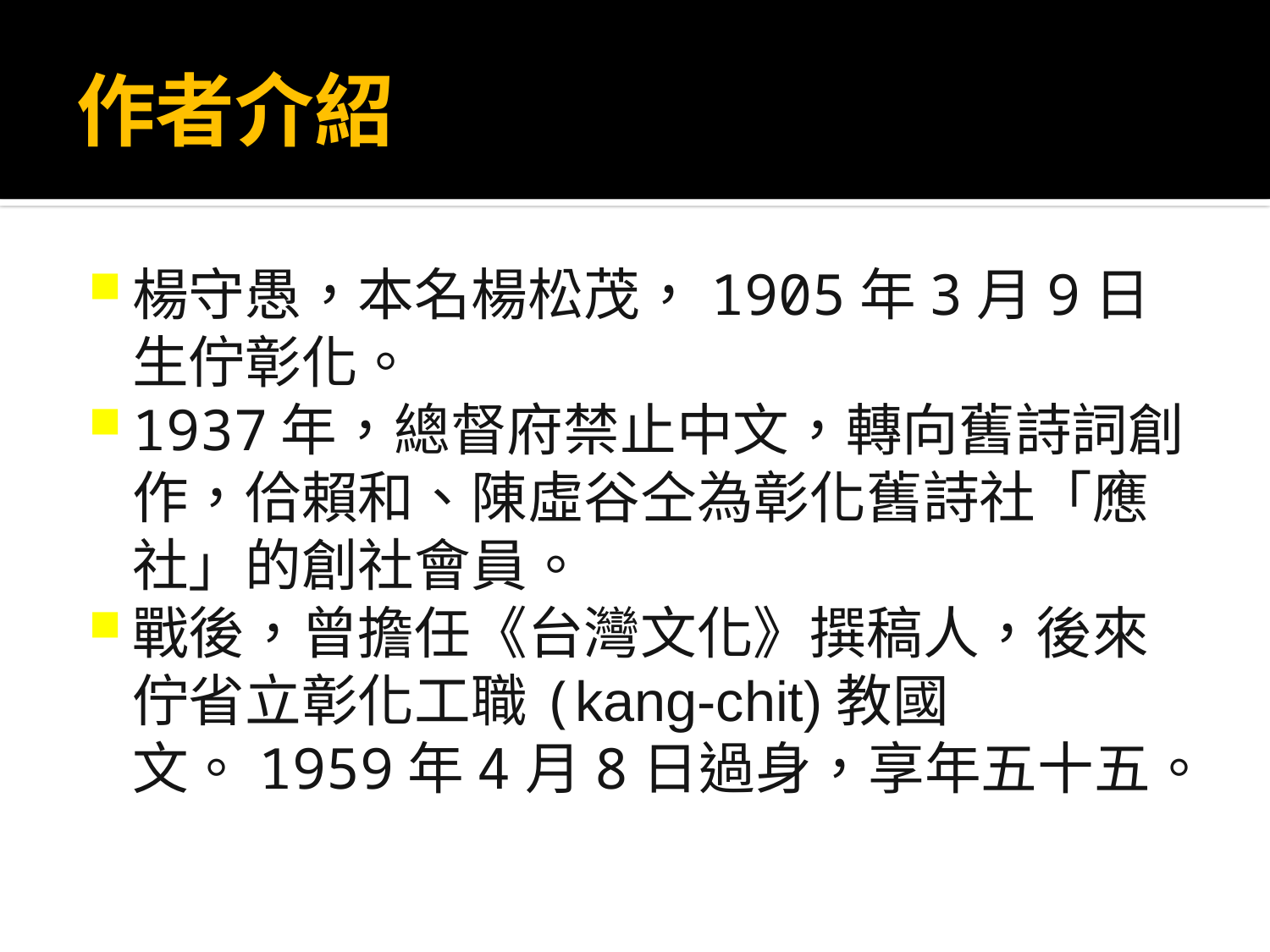

# 作者介紹
楊守愚，本名楊松茂，1905年3月9日生佇彰化。
1937年，總督府禁止中文，轉向舊詩詞創作，佮賴和、陳虛谷仝為彰化舊詩社「應社」的創社會員。
戰後，曾擔任《台灣文化》撰稿人，後來佇省立彰化工職(kang-chit)教國文。1959年4月8日過身，享年五十五。